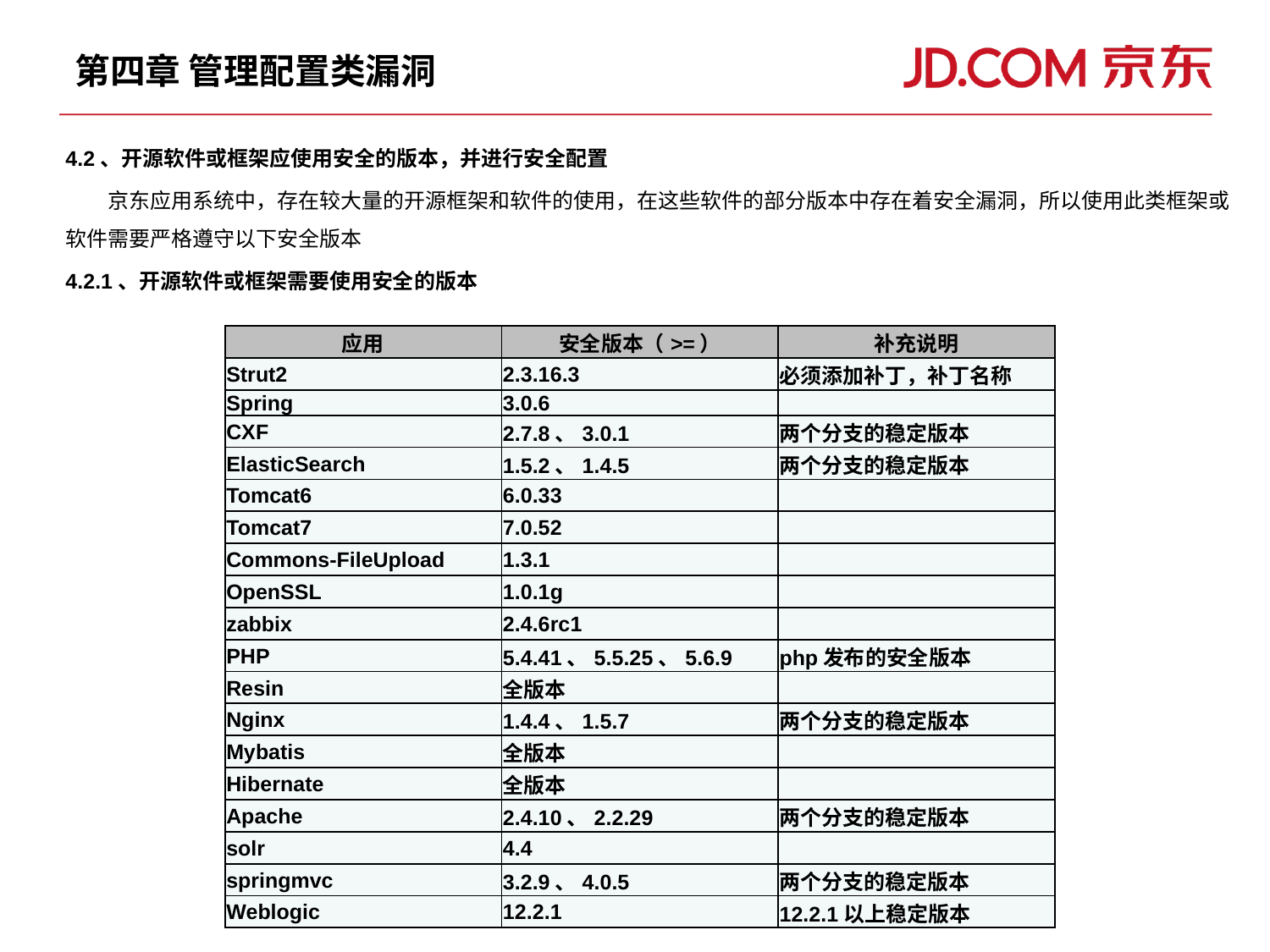

# 第四章 管理配置类漏洞
4.2、开源软件或框架应使用安全的版本，并进行安全配置
        京东应用系统中，存在较大量的开源框架和软件的使用，在这些软件的部分版本中存在着安全漏洞，所以使用此类框架或软件需要严格遵守以下安全版本
4.2.1、开源软件或框架需要使用安全的版本

| 应用 | 安全版本（>=） | 补充说明 |
| --- | --- | --- |
| Strut2 | 2.3.16.3 | 必须添加补丁，补丁名称 |
| Spring | 3.0.6 |  |
| CXF | 2.7.8、3.0.1 | 两个分支的稳定版本 |
| ElasticSearch | 1.5.2、1.4.5 | 两个分支的稳定版本 |
| Tomcat6 | 6.0.33 |  |
| Tomcat7 | 7.0.52 |  |
| Commons-FileUpload | 1.3.1 |  |
| OpenSSL | 1.0.1g |  |
| zabbix | 2.4.6rc1 |  |
| PHP | 5.4.41、5.5.25、5.6.9 | php发布的安全版本 |
| Resin | 全版本 |  |
| Nginx | 1.4.4、1.5.7 | 两个分支的稳定版本 |
| Mybatis | 全版本 |  |
| Hibernate | 全版本 |  |
| Apache | 2.4.10、2.2.29 | 两个分支的稳定版本 |
| solr | 4.4 |  |
| springmvc | 3.2.9、4.0.5 | 两个分支的稳定版本 |
| Weblogic | 12.2.1 | 12.2.1以上稳定版本 |